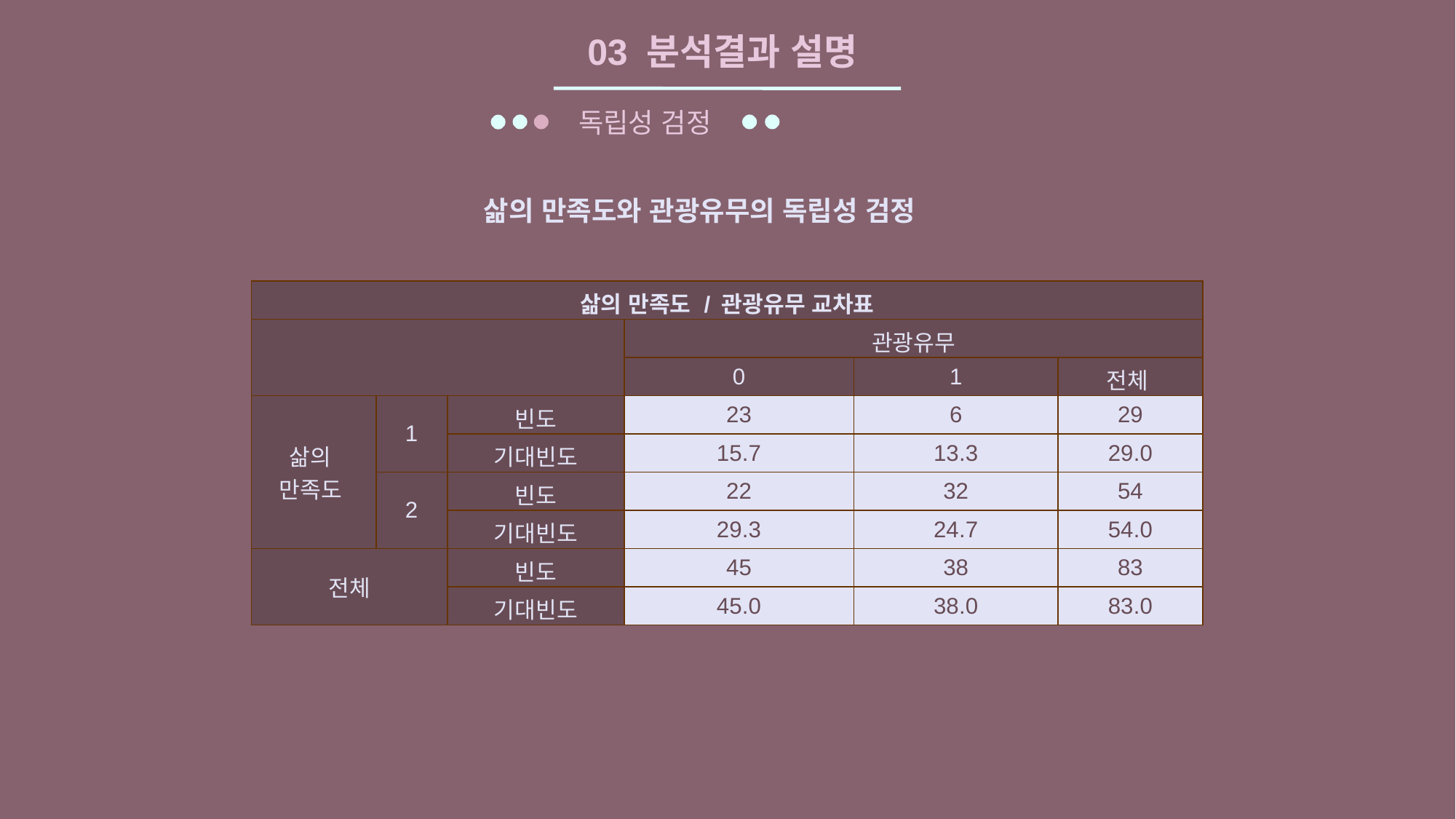

03 분석결과 설명
독립성 검정

삶의 만족도와 관광유무의 독립성 검정
| 삶의 만족도 / 관광유무 교차표 |  |  |  |  |  |
| --- | --- | --- | --- | --- | --- |
|  |  |  | 관광유무 |  |  |
|  |  |  | 0 | 1 | 전체 |
| 삶의 만족도 | 1 | 빈도 | 23 | 6 | 29 |
|  |  | 기대빈도 | 15.7 | 13.3 | 29.0 |
|  | 2 | 빈도 | 22 | 32 | 54 |
|  |  | 기대빈도 | 29.3 | 24.7 | 54.0 |
| 전체 |  | 빈도 | 45 | 38 | 83 |
|  |  | 기대빈도 | 45.0 | 38.0 | 83.0 |